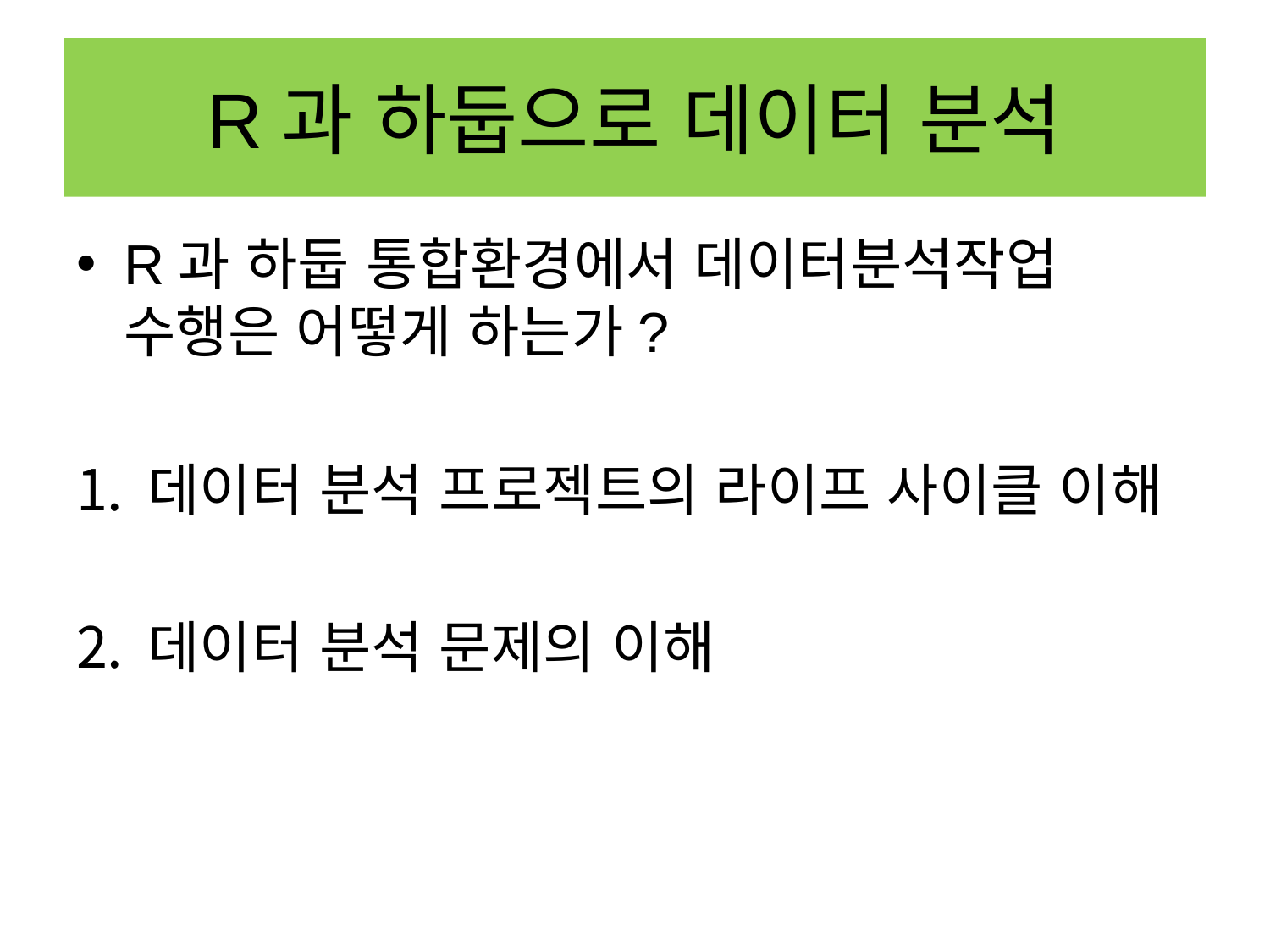

# R과 하둡으로 데이터 분석
R과 하둡 통합환경에서 데이터분석작업 수행은 어떻게 하는가?

데이터 분석 프로젝트의 라이프 사이클 이해

데이터 분석 문제의 이해